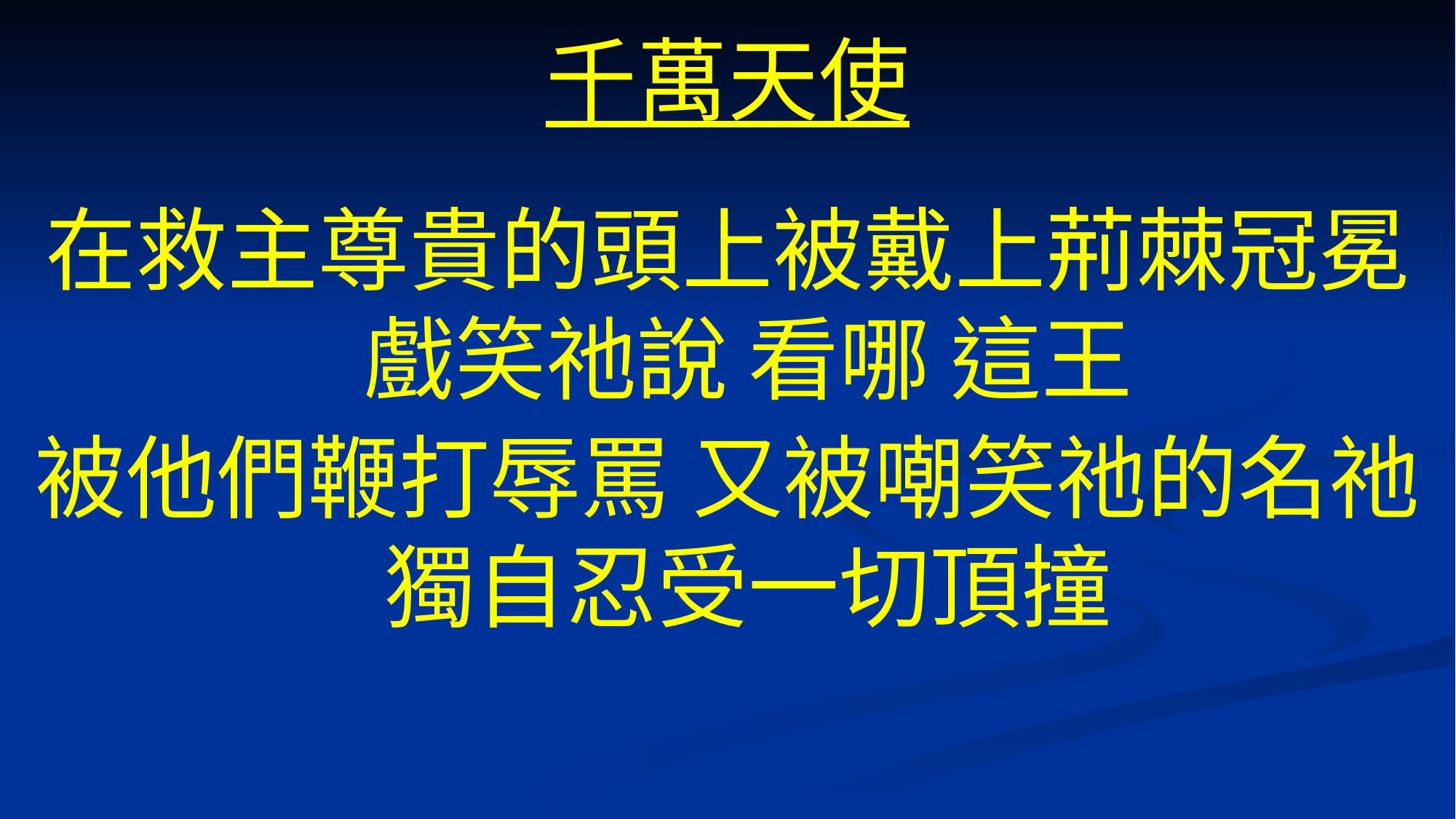

# 千萬天使
在救主尊貴的頭上被戴上荊棘冠冕戲笑祂說 看哪 這王
被他們鞭打辱罵 又被嘲笑祂的名祂獨自忍受一切頂撞